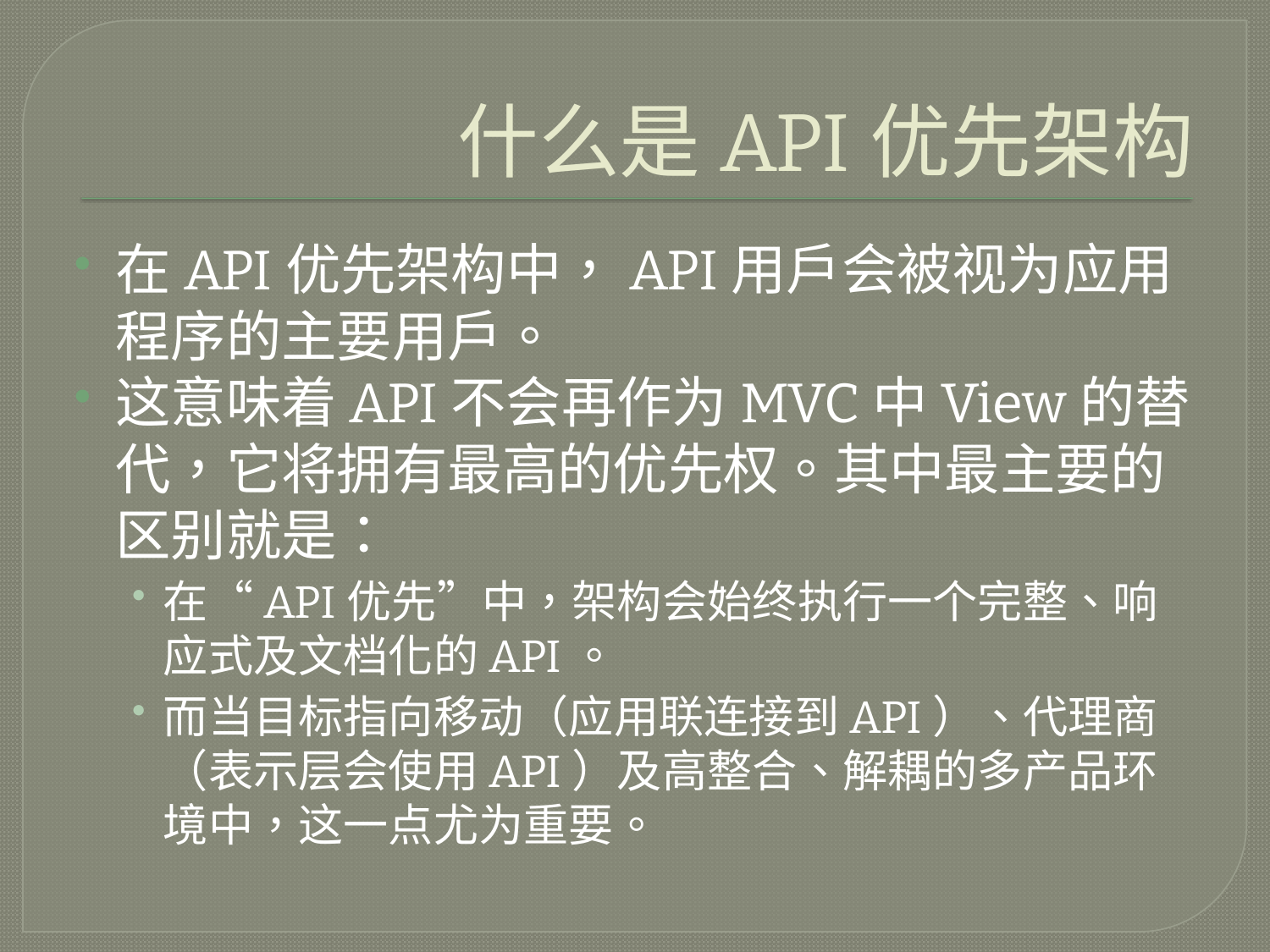

# 什么是API优先架构
在API优先架构中，API用户会被视为应用程序的主要用户。
这意味着API不会再作为MVC中View的替代，它将拥有最高的优先权。其中最主要的区别就是：
在“API优先”中，架构会始终执行一个完整、响应式及文档化的API。
而当目标指向移动（应用联连接到API）、代理商（表示层会使用API）及高整合、解耦的多产品环境中，这一点尤为重要。